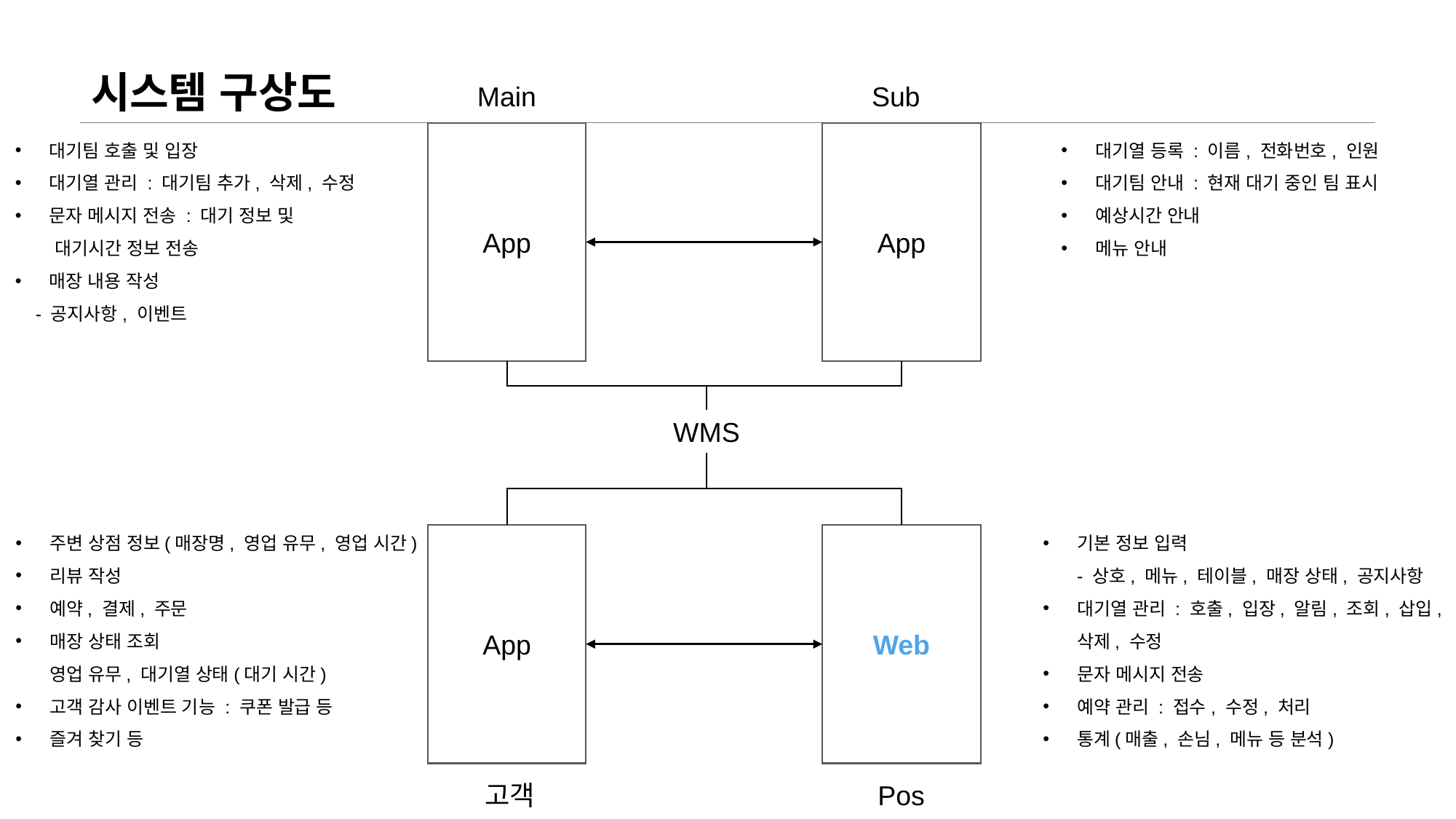

# 시스템 구상도
Main
Sub
대기팀 호출 및 입장
대기열 관리 : 대기팀 추가, 삭제, 수정
문자 메시지 전송 : 대기 정보 및
       대기시간 정보 전송
매장 내용 작성
    - 공지사항, 이벤트
App
App
대기열 등록 : 이름, 전화번호, 인원
대기팀 안내 : 현재 대기 중인 팀 표시
예상시간 안내
메뉴 안내
WMS
주변 상점 정보(매장명, 영업 유무, 영업 시간)
리뷰 작성
예약, 결제, 주문
매장 상태 조회
영업 유무, 대기열 상태(대기 시간)
고객 감사 이벤트 기능 : 쿠폰 발급 등
즐겨 찾기 등
기본 정보 입력
- 상호, 메뉴, 테이블, 매장 상태, 공지사항
대기열 관리 : 호출, 입장, 알림, 조회, 삽입,
삭제, 수정
문자 메시지 전송
예약 관리 : 접수, 수정, 처리
통계(매출, 손님, 메뉴 등 분석)
App
Web
고객
Pos